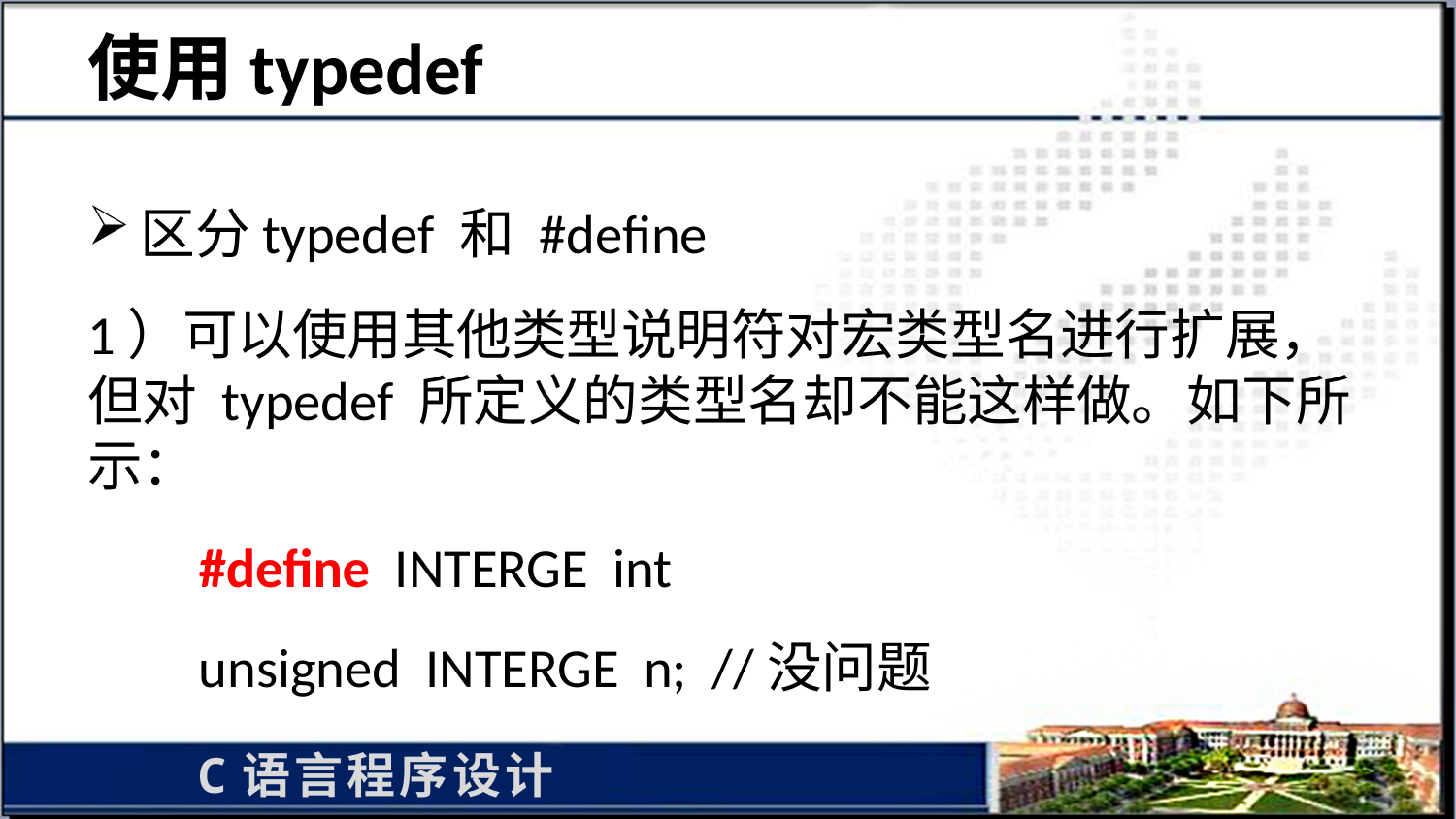

# 使用typedef
区分typedef 和 #define
1）可以使用其他类型说明符对宏类型名进行扩展，但对 typedef 所定义的类型名却不能这样做。如下所示：
         #define  INTERGE  int
         unsigned  INTERGE  n;  //没问题